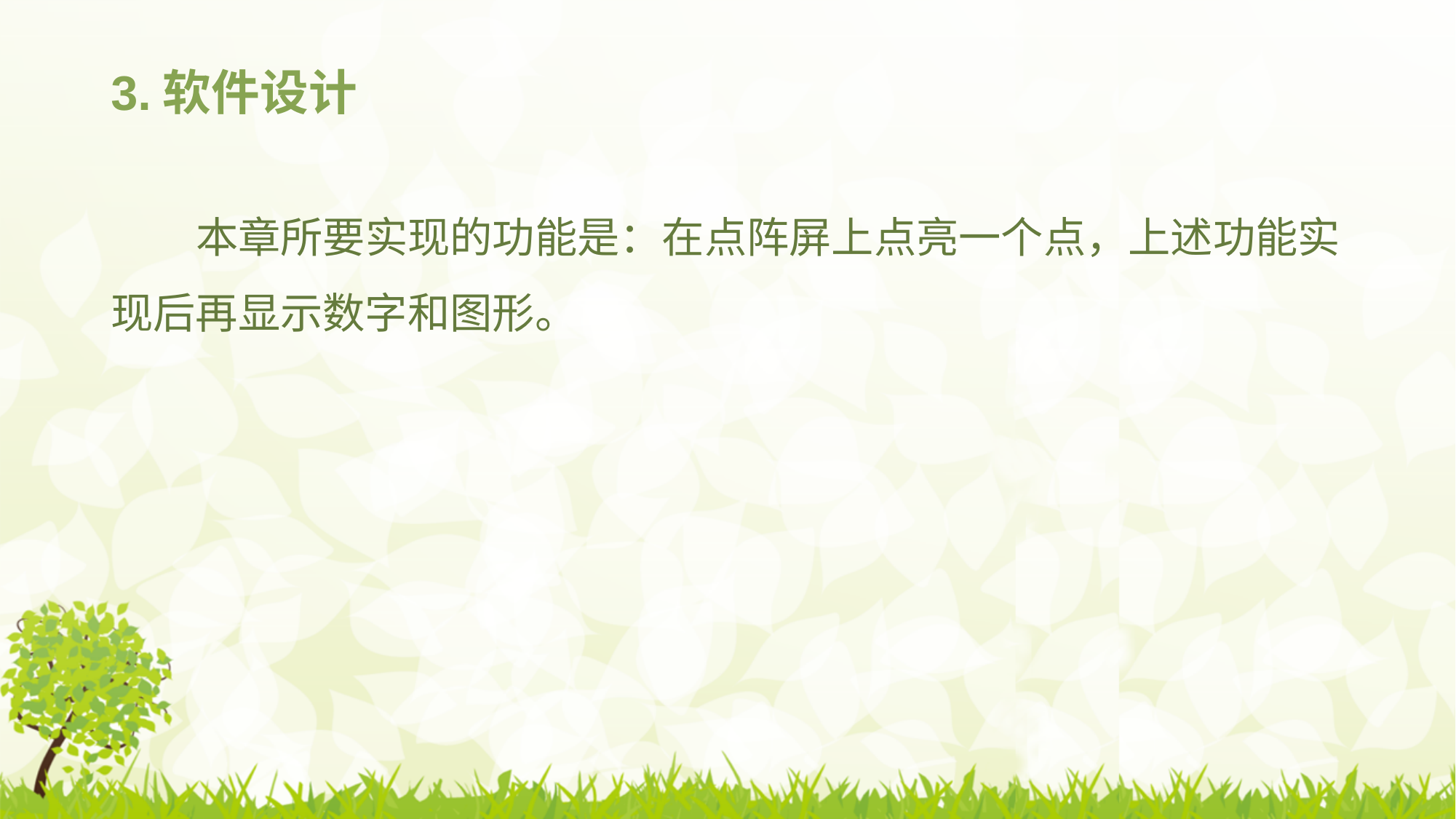

# 3.软件设计
本章所要实现的功能是：在点阵屏上点亮一个点，上述功能实现后再显示数字和图形。